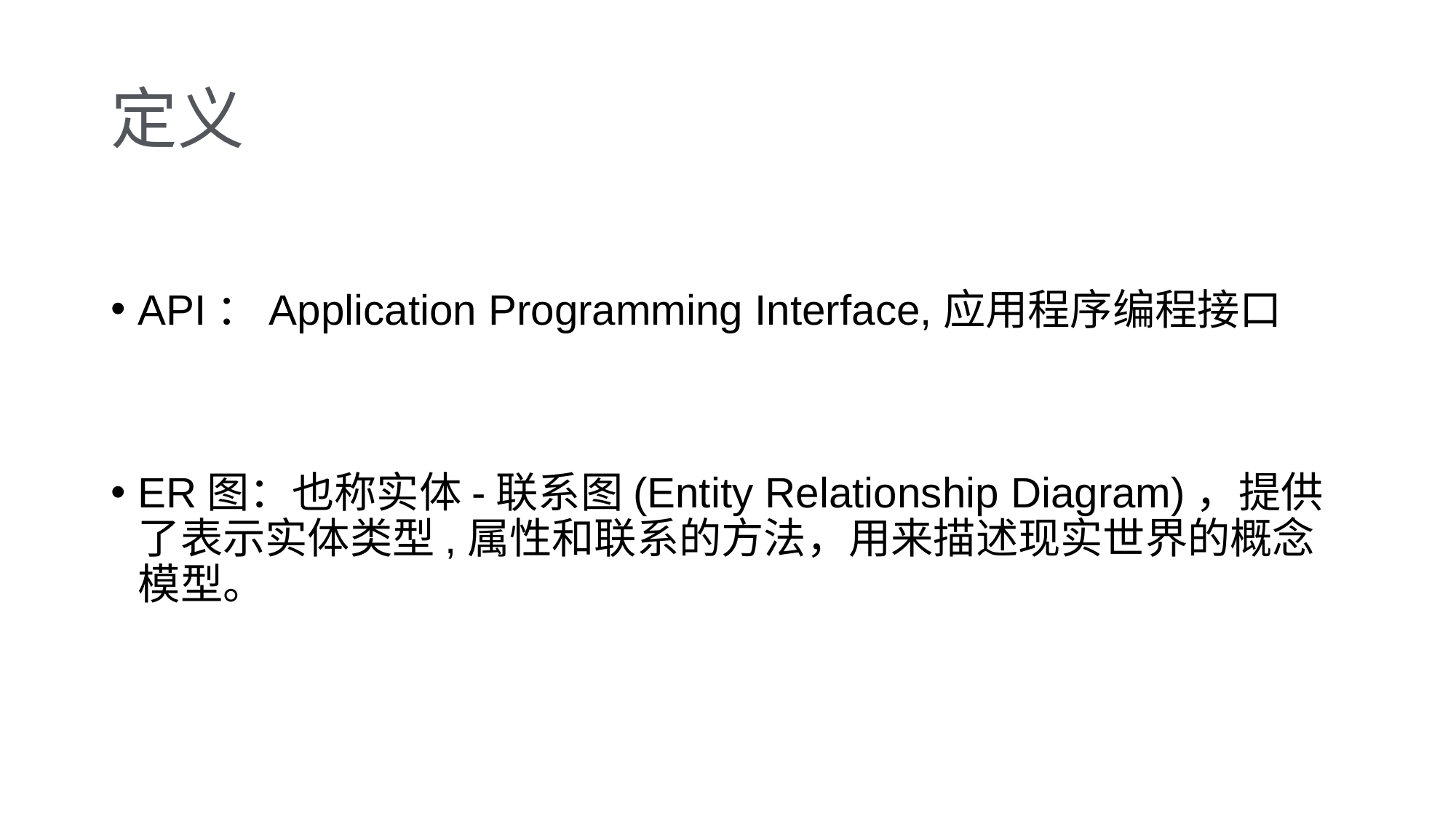

# 定义

API：Application Programming Interface,应用程序编程接口

ER图：也称实体-联系图(Entity Relationship Diagram)，提供了表示实体类型,属性和联系的方法，用来描述现实世界的概念模型。